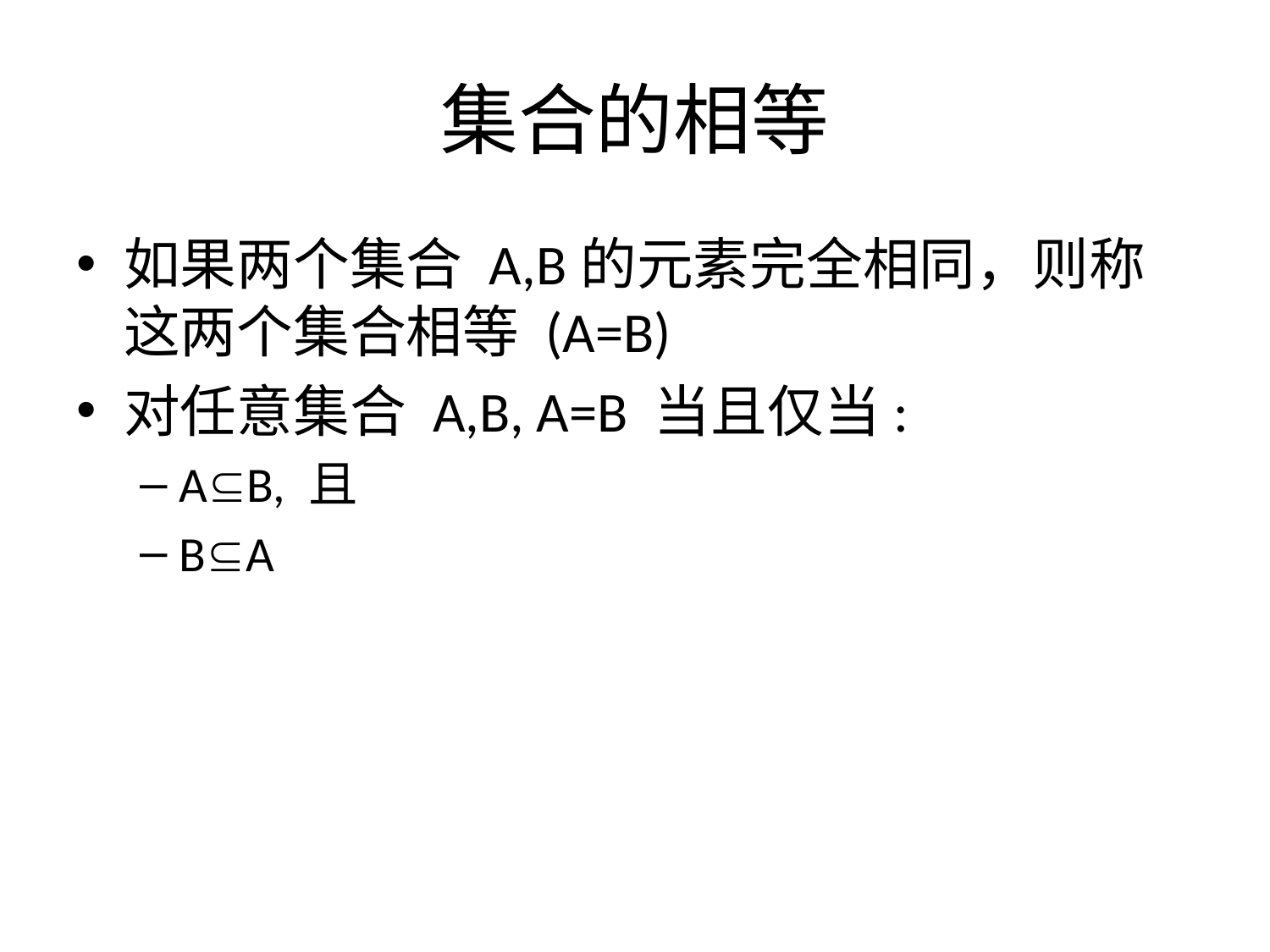

# 集合的相等
如果两个集合 A,B的元素完全相同，则称这两个集合相等 (A=B)
对任意集合 A,B, A=B 当且仅当:
A⊆B, 且
B⊆A